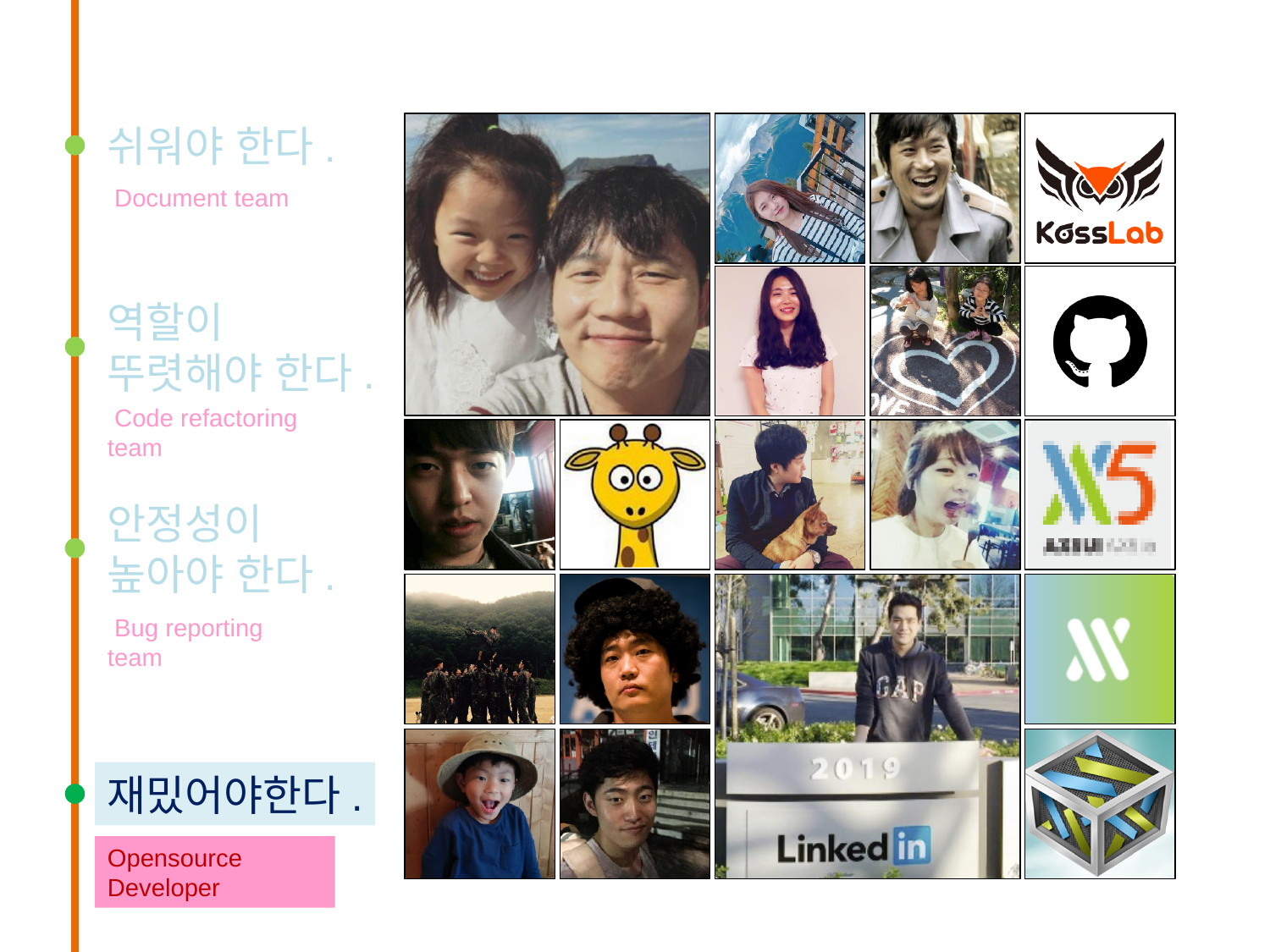

쉬워야 한다.

 Document team

역할이
뚜렷해야 한다.

 Code refactoring team

안정성이
높아야 한다.

 Bug reporting team

재밌어야한다.

Opensource Developer